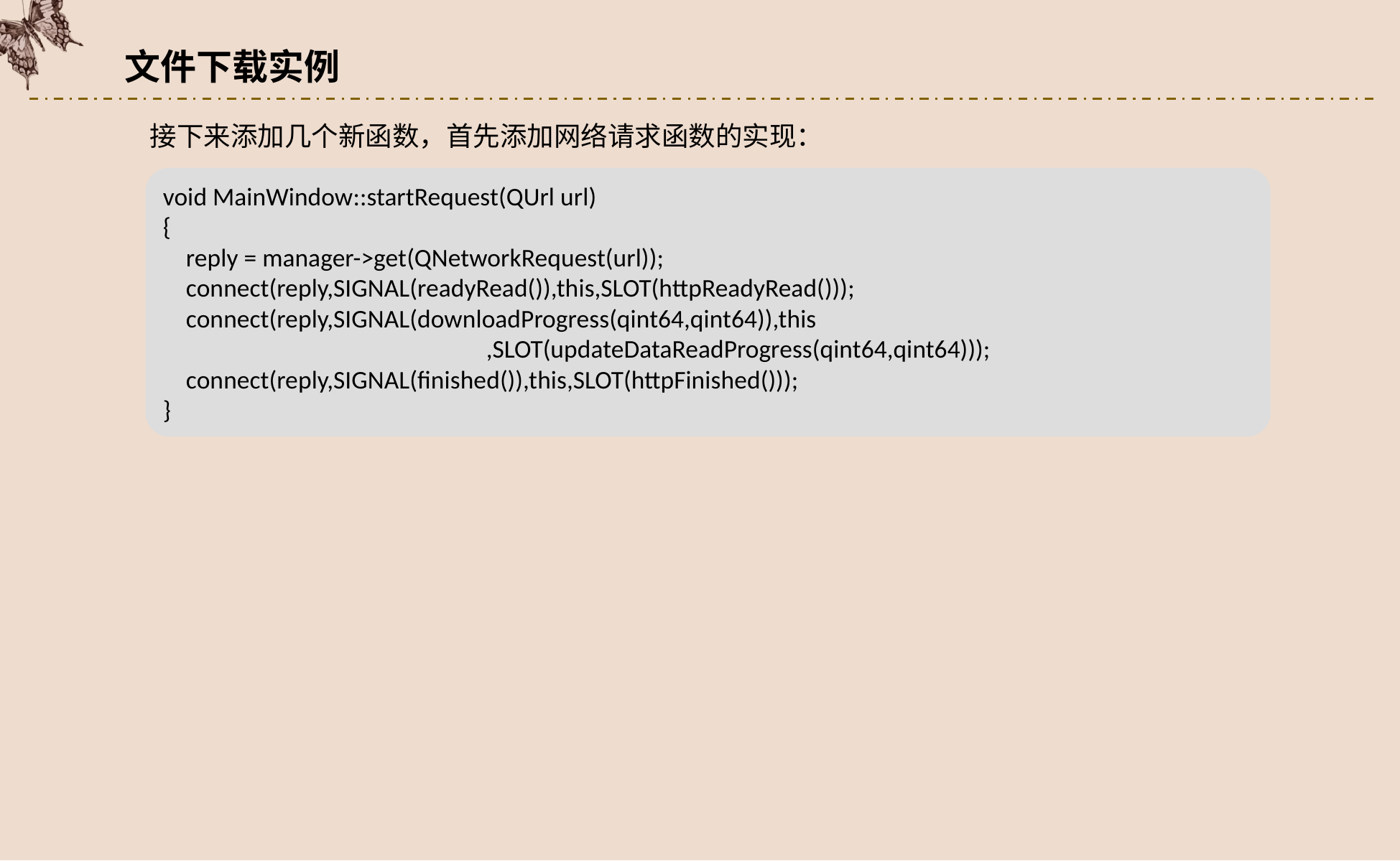

文件下载实例
接下来添加几个新函数，首先添加网络请求函数的实现：
void MainWindow::startRequest(QUrl url)
{
    reply = manager->get(QNetworkRequest(url));
    connect(reply,SIGNAL(readyRead()),this,SLOT(httpReadyRead()));
    connect(reply,SIGNAL(downloadProgress(qint64,qint64)),this
			,SLOT(updateDataReadProgress(qint64,qint64)));
    connect(reply,SIGNAL(finished()),this,SLOT(httpFinished()));
}